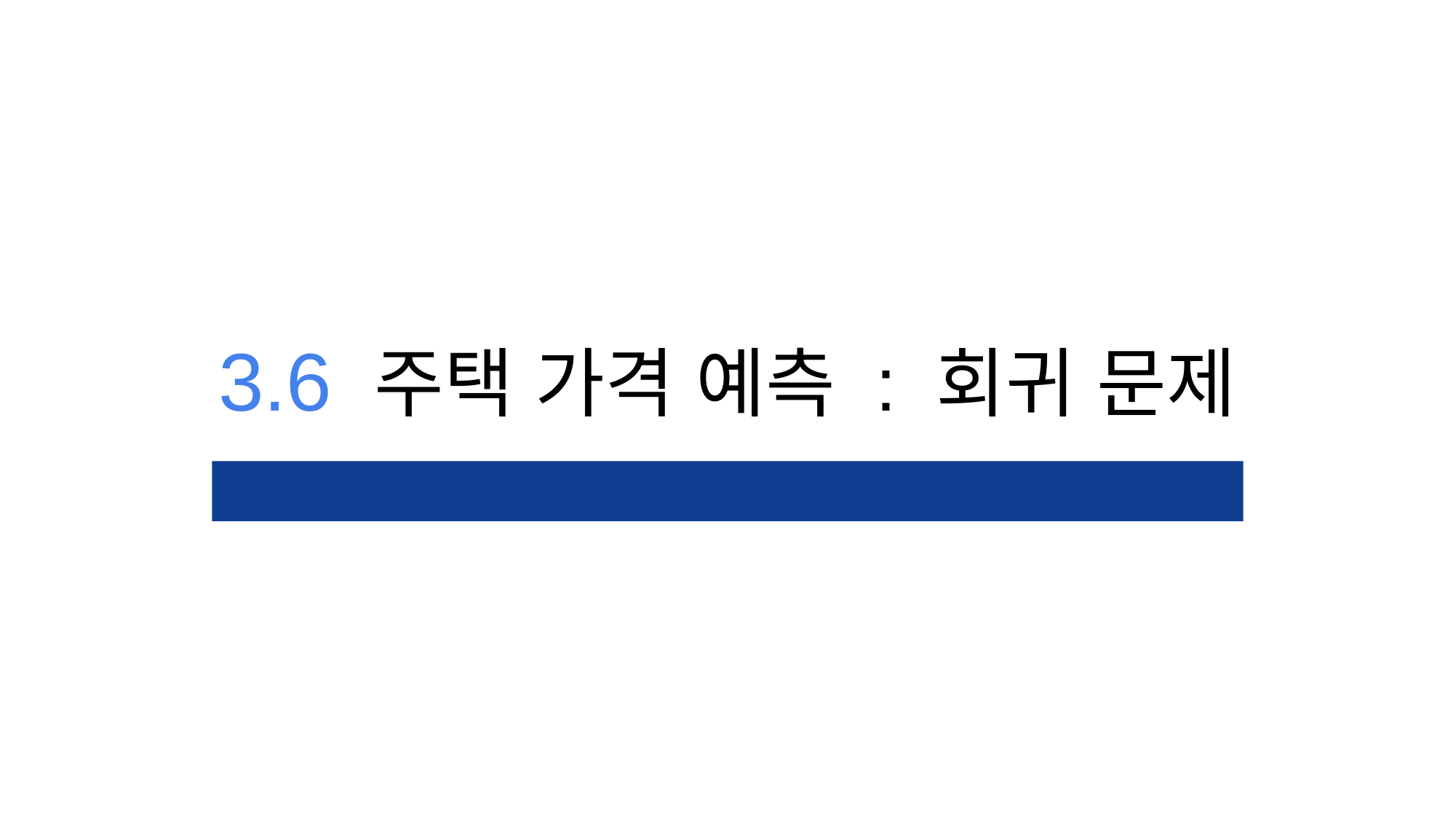

3.6 주택 가격 예측 : 회귀 문제